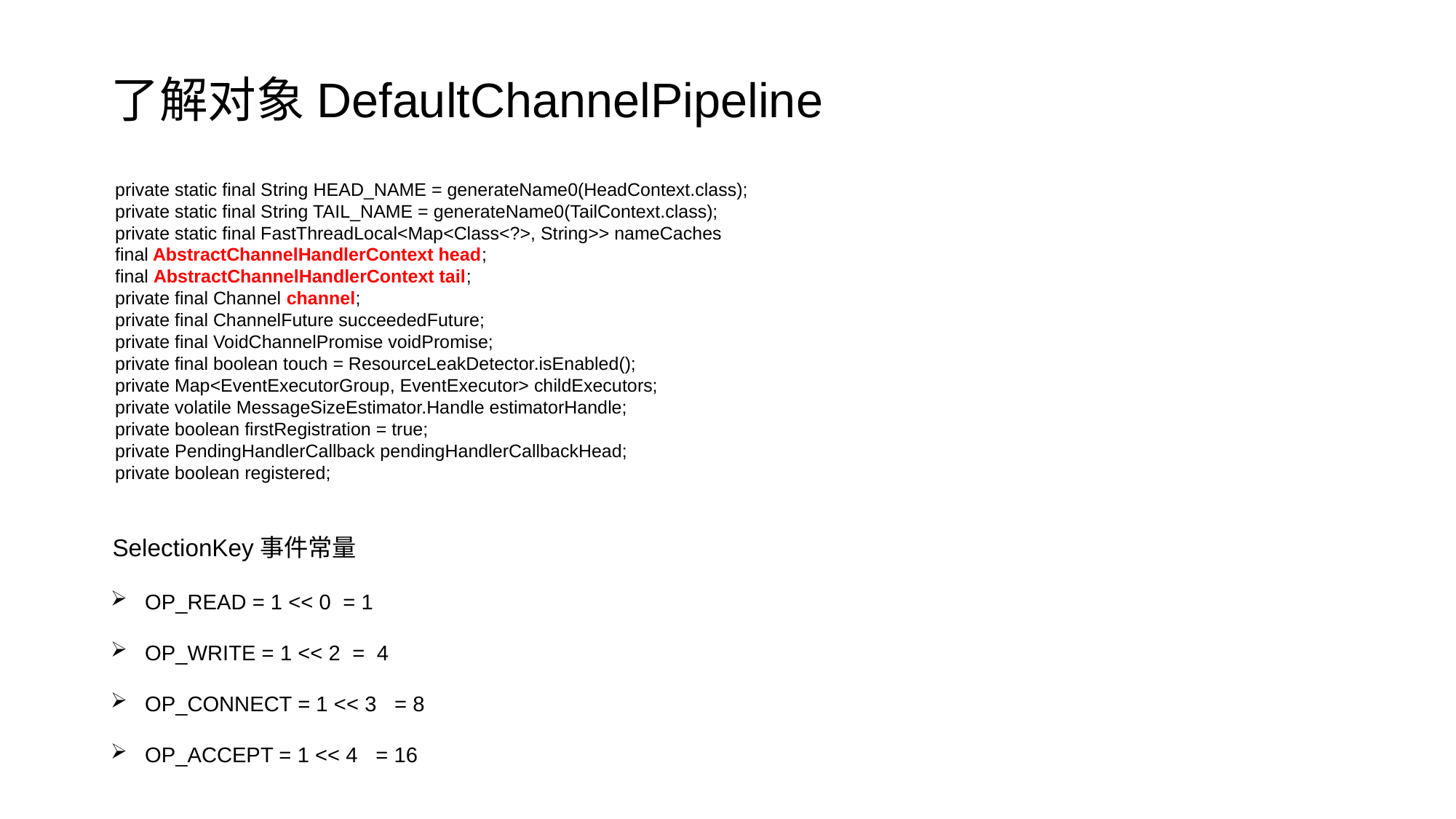

# 了解对象DefaultChannelPipeline
    private static final String HEAD_NAME = generateName0(HeadContext.class);
    private static final String TAIL_NAME = generateName0(TailContext.class);
    private static final FastThreadLocal<Map<Class<?>, String>> nameCaches
    final AbstractChannelHandlerContext head;
    final AbstractChannelHandlerContext tail;
    private final Channel channel;
    private final ChannelFuture succeededFuture;
    private final VoidChannelPromise voidPromise;
    private final boolean touch = ResourceLeakDetector.isEnabled();
    private Map<EventExecutorGroup, EventExecutor> childExecutors;
    private volatile MessageSizeEstimator.Handle estimatorHandle;
    private boolean firstRegistration = true;
    private PendingHandlerCallback pendingHandlerCallbackHead;
    private boolean registered;

SelectionKey事件常量
OP_READ = 1 << 0  = 1

OP_WRITE = 1 << 2  =  4

OP_CONNECT = 1 << 3   = 8

OP_ACCEPT = 1 << 4   = 16